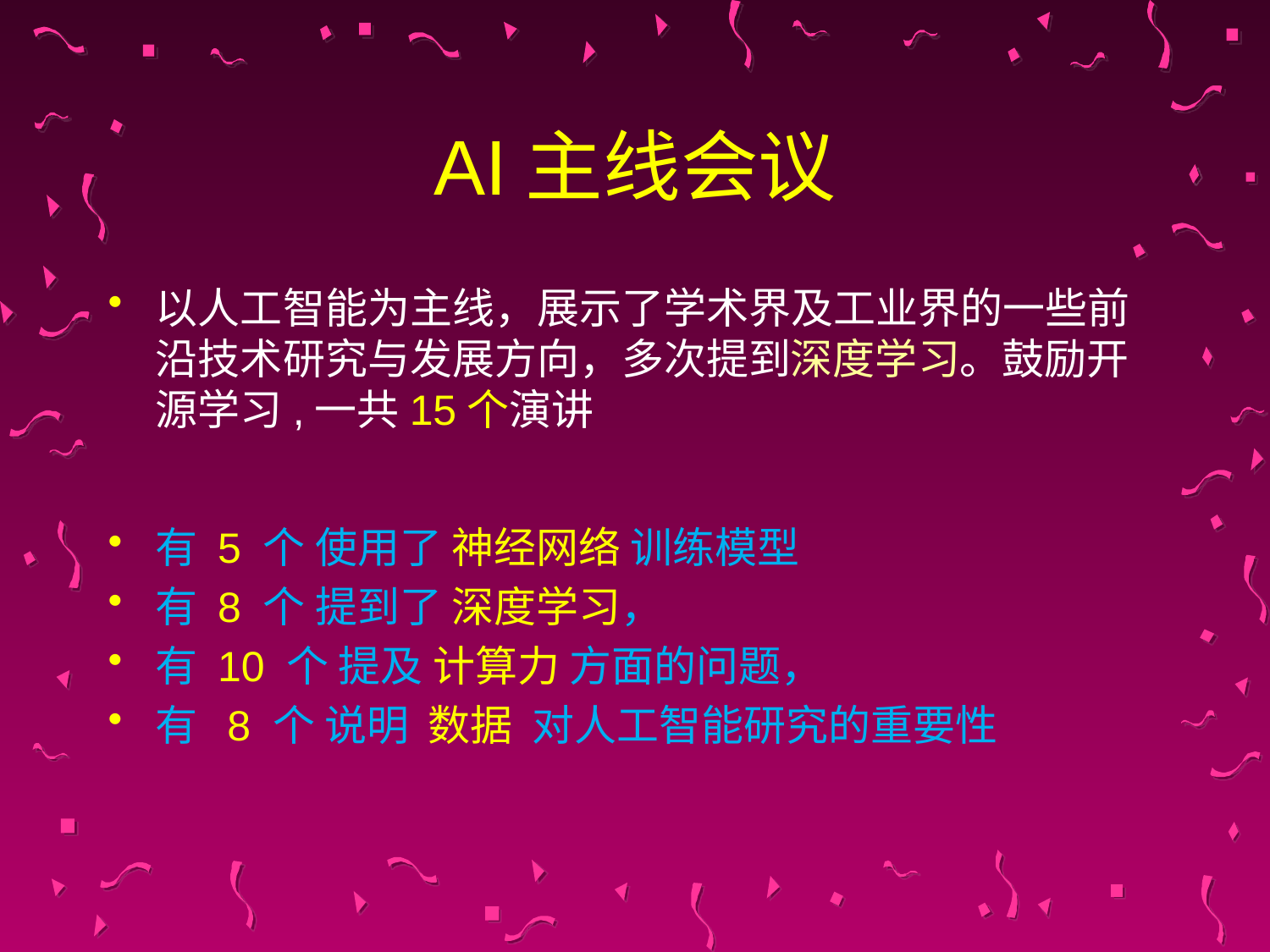

# AI主线会议
以人工智能为主线，展示了学术界及工业界的一些前沿技术研究与发展方向，多次提到深度学习。鼓励开源学习,一共15个演讲

有 5 个 使用了 神经网络 训练模型
有 8 个 提到了 深度学习，
有 10 个 提及 计算力 方面的问题，
有  8 个 说明  数据  对人工智能研究的重要性